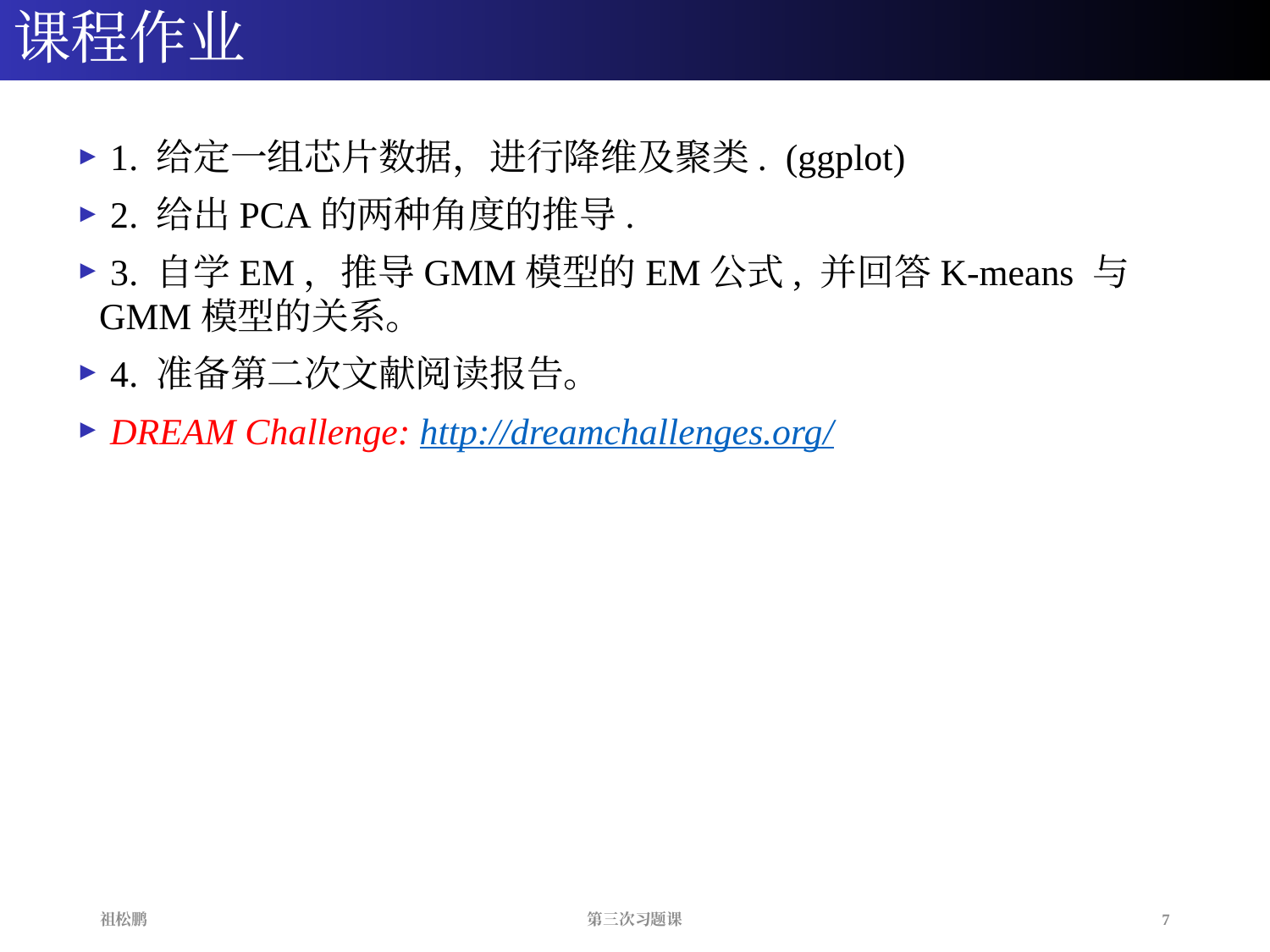

# 课程作业
 1. 给定一组芯片数据，进行降维及聚类.  (ggplot)
 2. 给出PCA的两种角度的推导.
 3. 自学EM，推导GMM模型的EM公式, 并回答K-means 与 GMM模型的关系。
 4. 准备第二次文献阅读报告。
 DREAM Challenge: http://dreamchallenges.org/

7
第三次习题课
祖松鹏